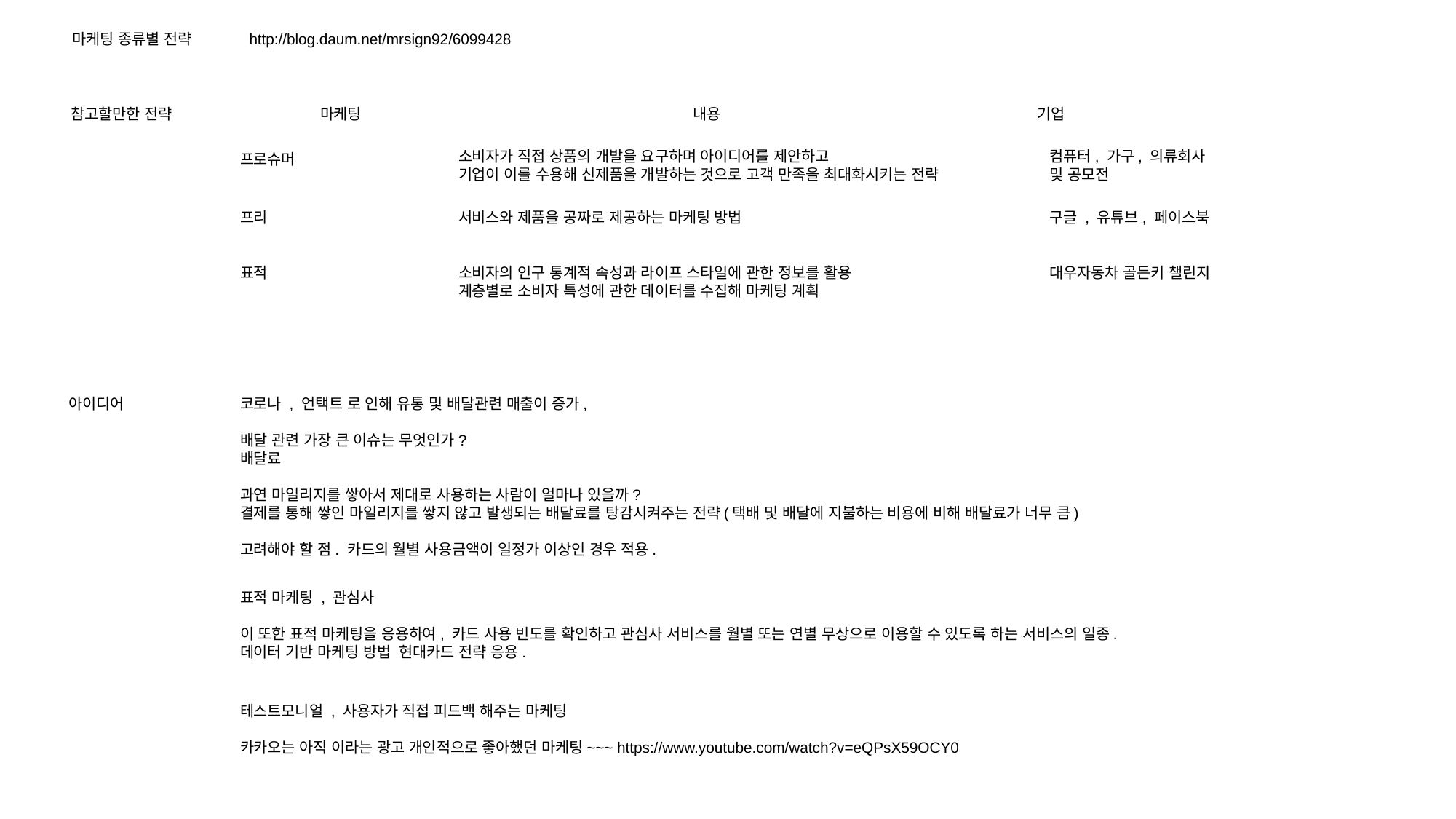

마케팅 종류별 전략
http://blog.daum.net/mrsign92/6099428
참고할만한 전략
마케팅		                                     내용		                                         기업
소비자가 직접 상품의 개발을 요구하며 아이디어를 제안하고
기업이 이를 수용해 신제품을 개발하는 것으로 고객 만족을 최대화시키는 전략
컴퓨터, 가구, 의류회사 및 공모전
프로슈머
프리
서비스와 제품을 공짜로 제공하는 마케팅 방법
구글 , 유튜브, 페이스북
표적
소비자의 인구 통계적 속성과 라이프 스타일에 관한 정보를 활용
계층별로 소비자 특성에 관한 데이터를 수집해 마케팅 계획
대우자동차 골든키 챌린지
아이디어
코로나 , 언택트 로 인해 유통 및 배달관련 매출이 증가,

배달 관련 가장 큰 이슈는 무엇인가?
배달료

과연 마일리지를 쌓아서 제대로 사용하는 사람이 얼마나 있을까?
결제를 통해 쌓인 마일리지를 쌓지 않고 발생되는 배달료를 탕감시켜주는 전략(택배 및 배달에 지불하는 비용에 비해 배달료가 너무 큼)

고려해야 할 점. 카드의 월별 사용금액이 일정가 이상인 경우 적용.
표적 마케팅 , 관심사

이 또한 표적 마케팅을 응용하여, 카드 사용 빈도를 확인하고 관심사 서비스를 월별 또는 연별 무상으로 이용할 수 있도록 하는 서비스의 일종.
데이터 기반 마케팅 방법  현대카드 전략 응용.
테스트모니얼 , 사용자가 직접 피드백 해주는 마케팅

카카오는 아직 이라는 광고 개인적으로 좋아했던 마케팅~~~ https://www.youtube.com/watch?v=eQPsX59OCY0